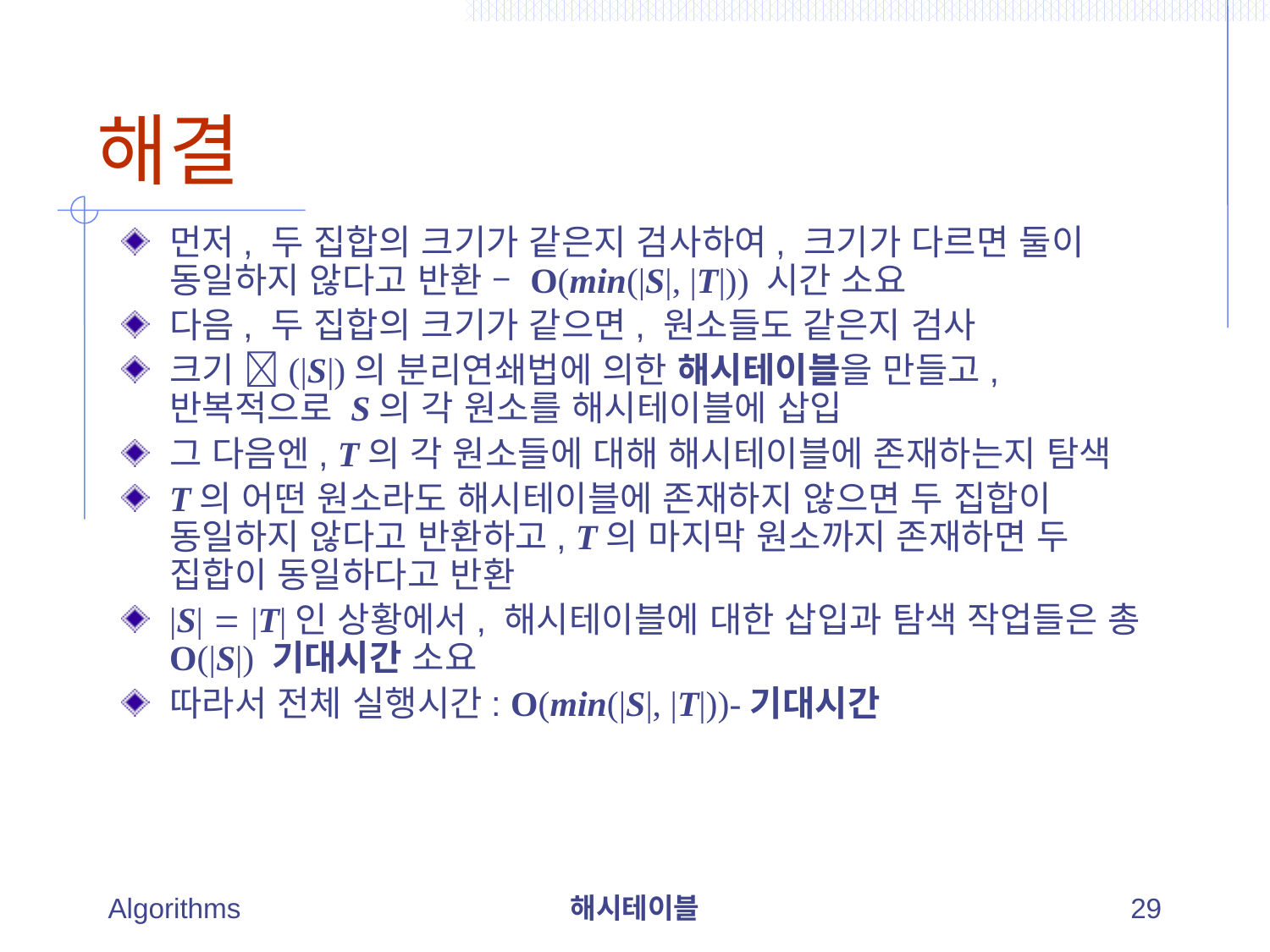

# 해결
먼저, 두 집합의 크기가 같은지 검사하여, 크기가 다르면 둘이 동일하지 않다고 반환 – O(min(|S|, |T|)) 시간 소요
다음, 두 집합의 크기가 같으면, 원소들도 같은지 검사
크기 Θ(|S|)의 분리연쇄법에 의한 해시테이블을 만들고, 반복적으로 S의 각 원소를 해시테이블에 삽입
그 다음엔, T의 각 원소들에 대해 해시테이블에 존재하는지 탐색
T의 어떤 원소라도 해시테이블에 존재하지 않으면 두 집합이 동일하지 않다고 반환하고, T의 마지막 원소까지 존재하면 두 집합이 동일하다고 반환
|S| = |T|인 상황에서, 해시테이블에 대한 삽입과 탐색 작업들은 총 O(|S|) 기대시간 소요
따라서 전체 실행시간: O(min(|S|, |T|))-기대시간
Algorithms
해시테이블
29